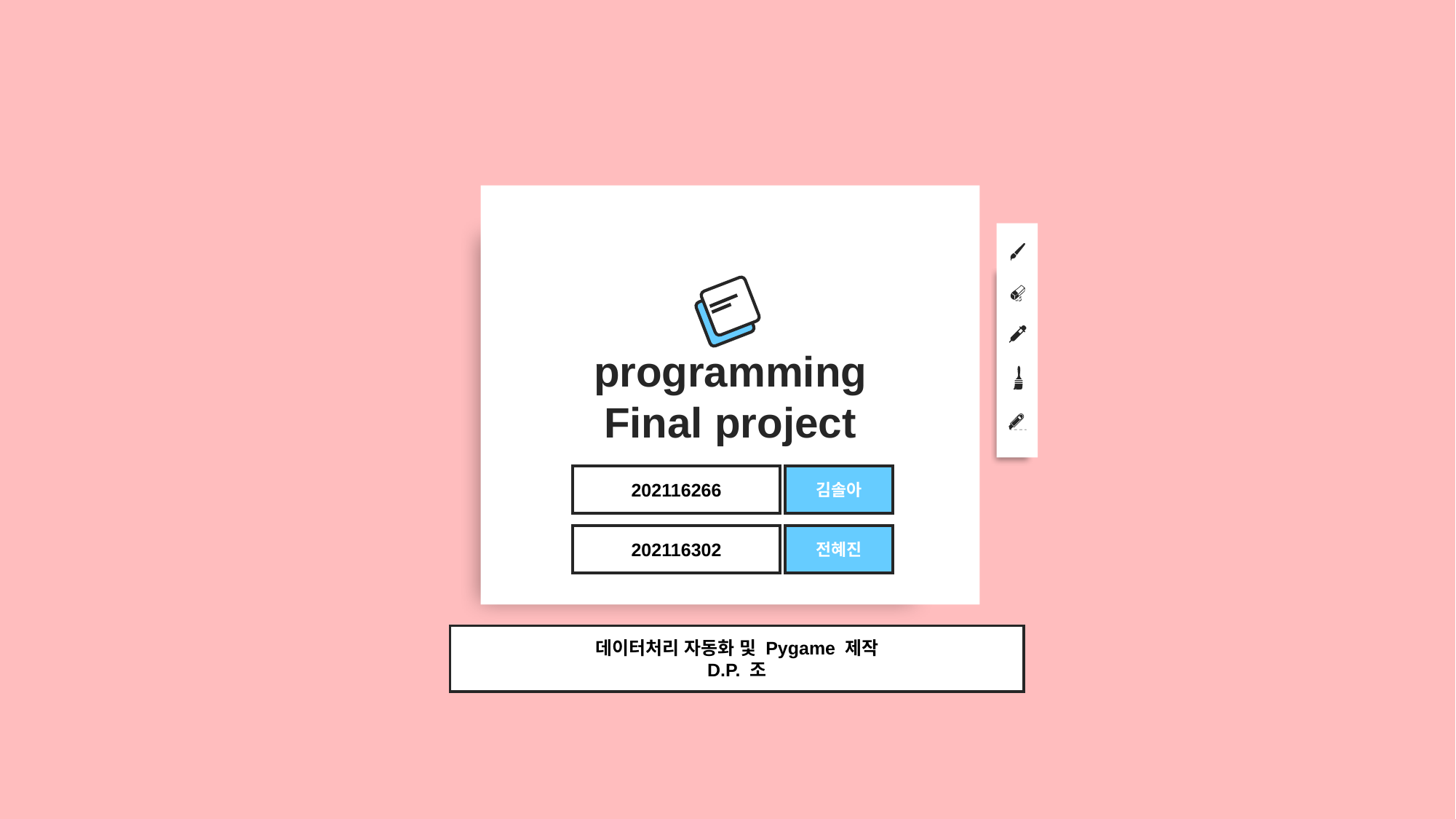

programming
Final project

202116266
김솔아
202116302
전혜진
데이터처리 자동화 및 Pygame 제작
D.P. 조